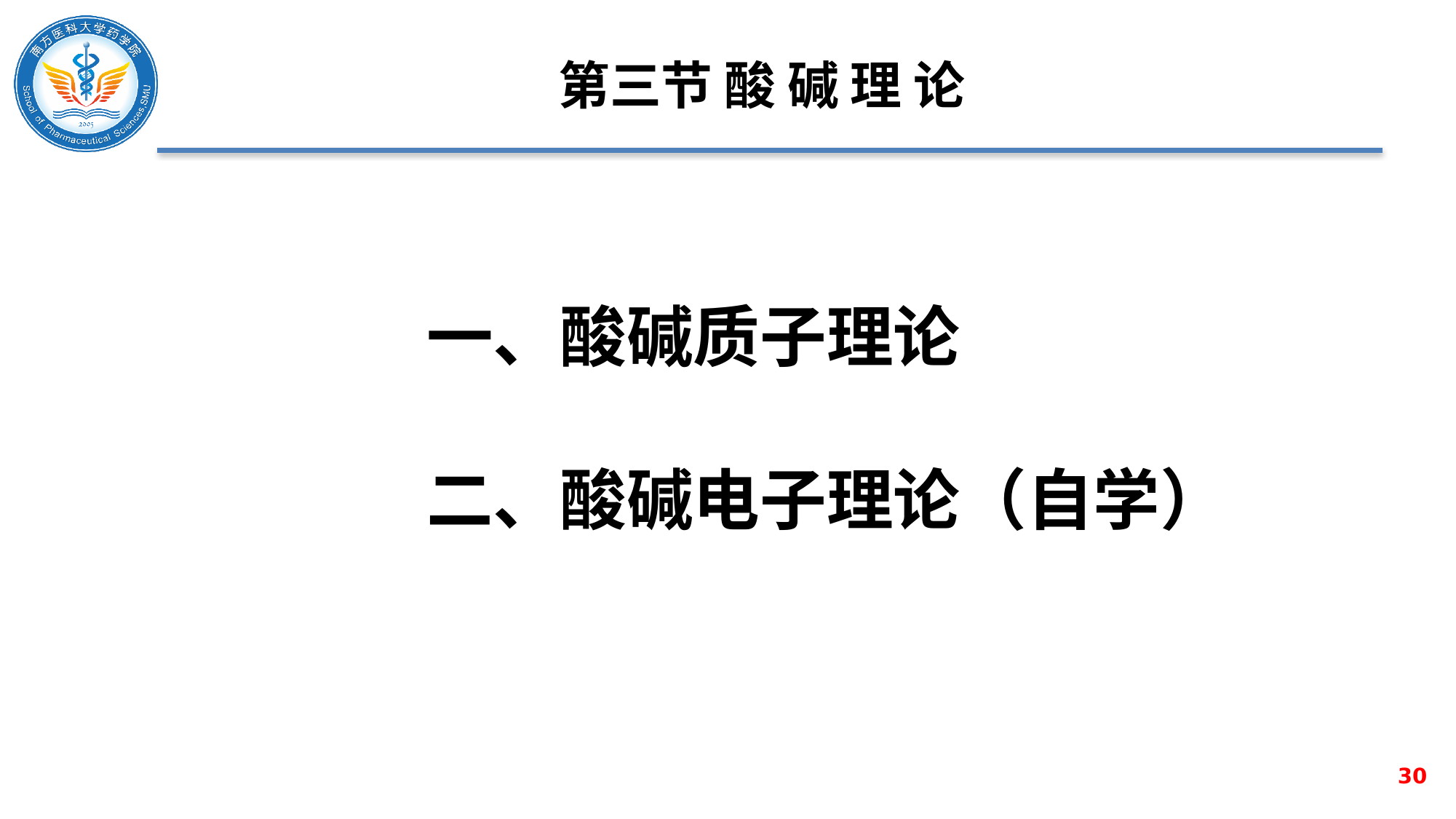

# 第三节 酸 碱 理 论
一、酸碱质子理论
二、酸碱电子理论（自学）
30